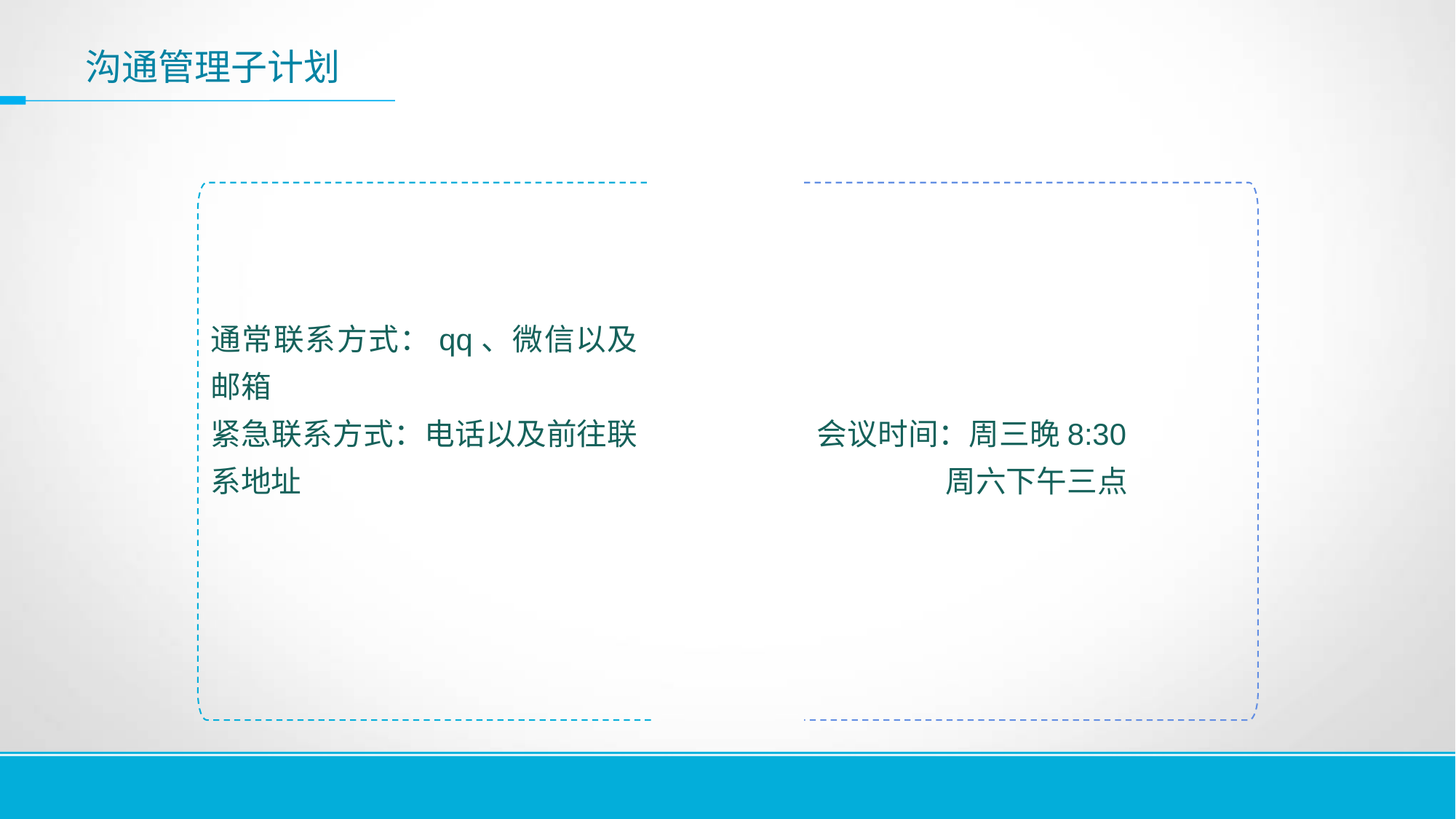

沟通管理子计划
通常联系方式：qq、微信以及邮箱
紧急联系方式：电话以及前往联系地址

会议时间：周三晚8:30
                  周六下午三点